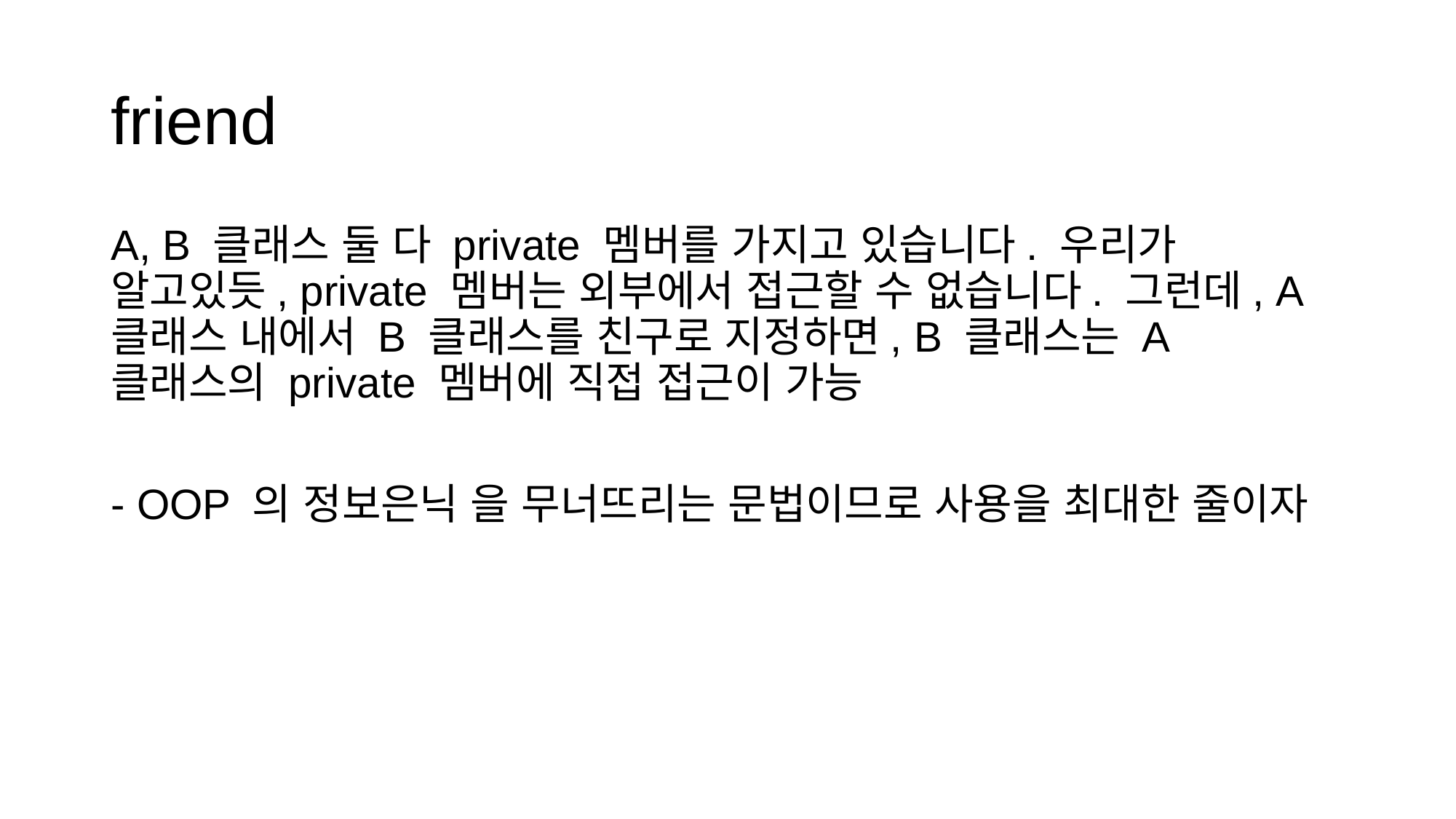

# friend
A, B 클래스 둘 다 private 멤버를 가지고 있습니다. 우리가 알고있듯, private 멤버는 외부에서 접근할 수 없습니다. 그런데, A 클래스 내에서 B 클래스를 친구로 지정하면, B 클래스는 A 클래스의 private 멤버에 직접 접근이 가능

- OOP 의 정보은닉 을 무너뜨리는 문법이므로 사용을 최대한 줄이자